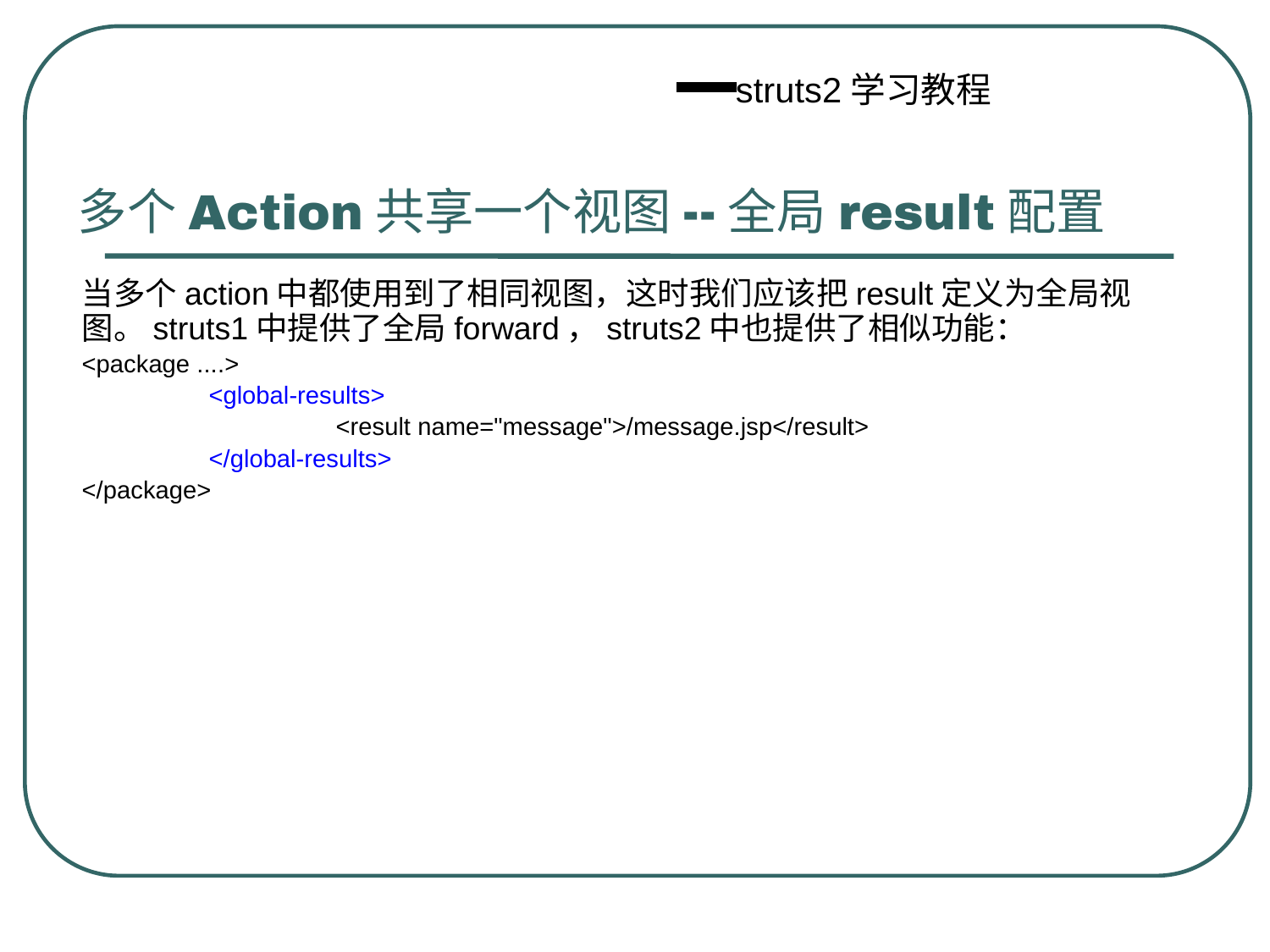

多个Action共享一个视图--全局result配置
当多个action中都使用到了相同视图，这时我们应该把result定义为全局视图。struts1中提供了全局forward，struts2中也提供了相似功能：
<package ....>
	<global-results>
		<result name="message">/message.jsp</result>
	</global-results>
</package>